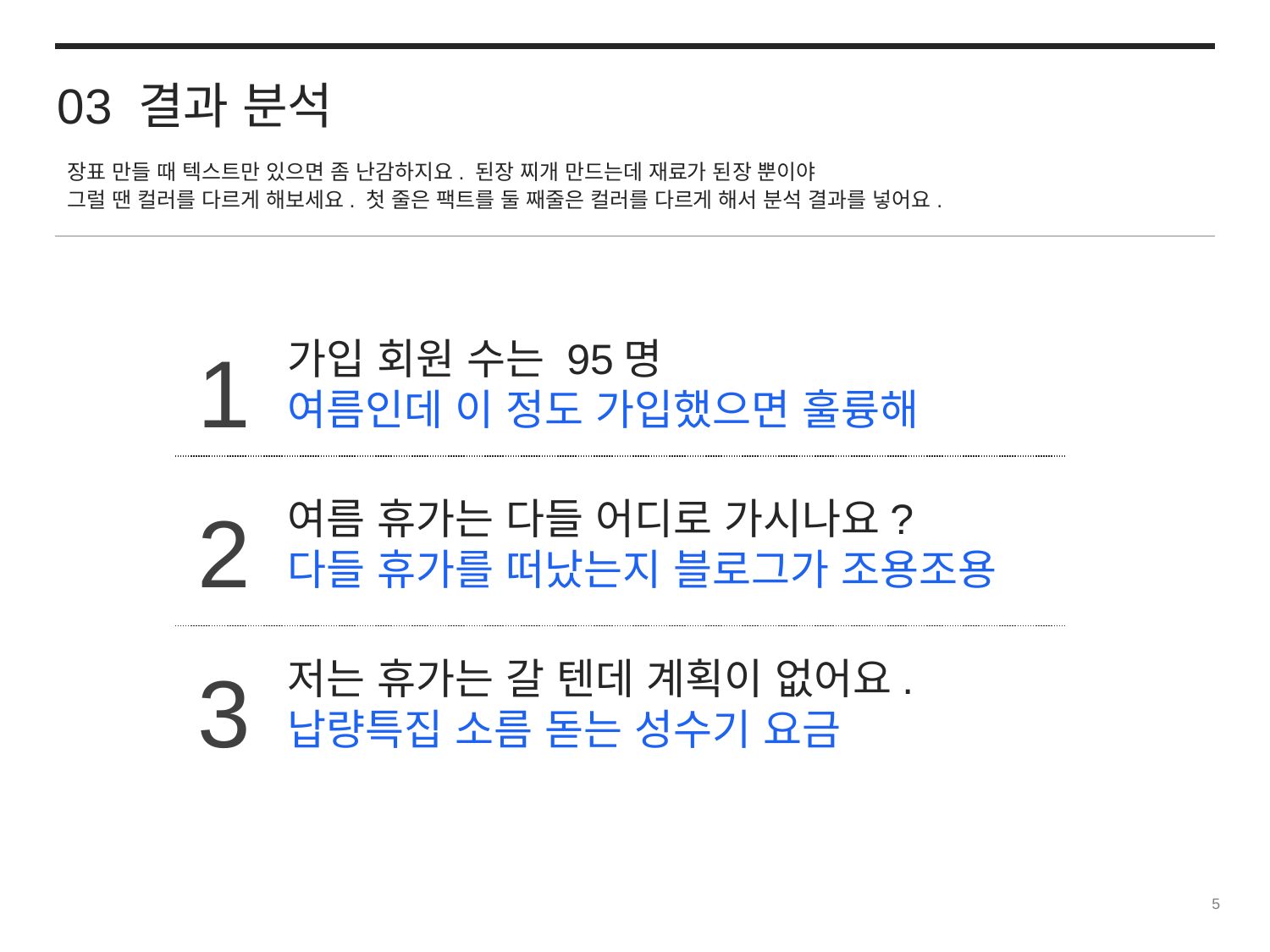

03 결과 분석
장표 만들 때 텍스트만 있으면 좀 난감하지요. 된장 찌개 만드는데 재료가 된장 뿐이야
그럴 땐 컬러를 다르게 해보세요. 첫 줄은 팩트를 둘 째줄은 컬러를 다르게 해서 분석 결과를 넣어요.
1
가입 회원 수는 95명
여름인데 이 정도 가입했으면 훌륭해
2
여름 휴가는 다들 어디로 가시나요?
다들 휴가를 떠났는지 블로그가 조용조용
3
저는 휴가는 갈 텐데 계획이 없어요.
납량특집 소름 돋는 성수기 요금